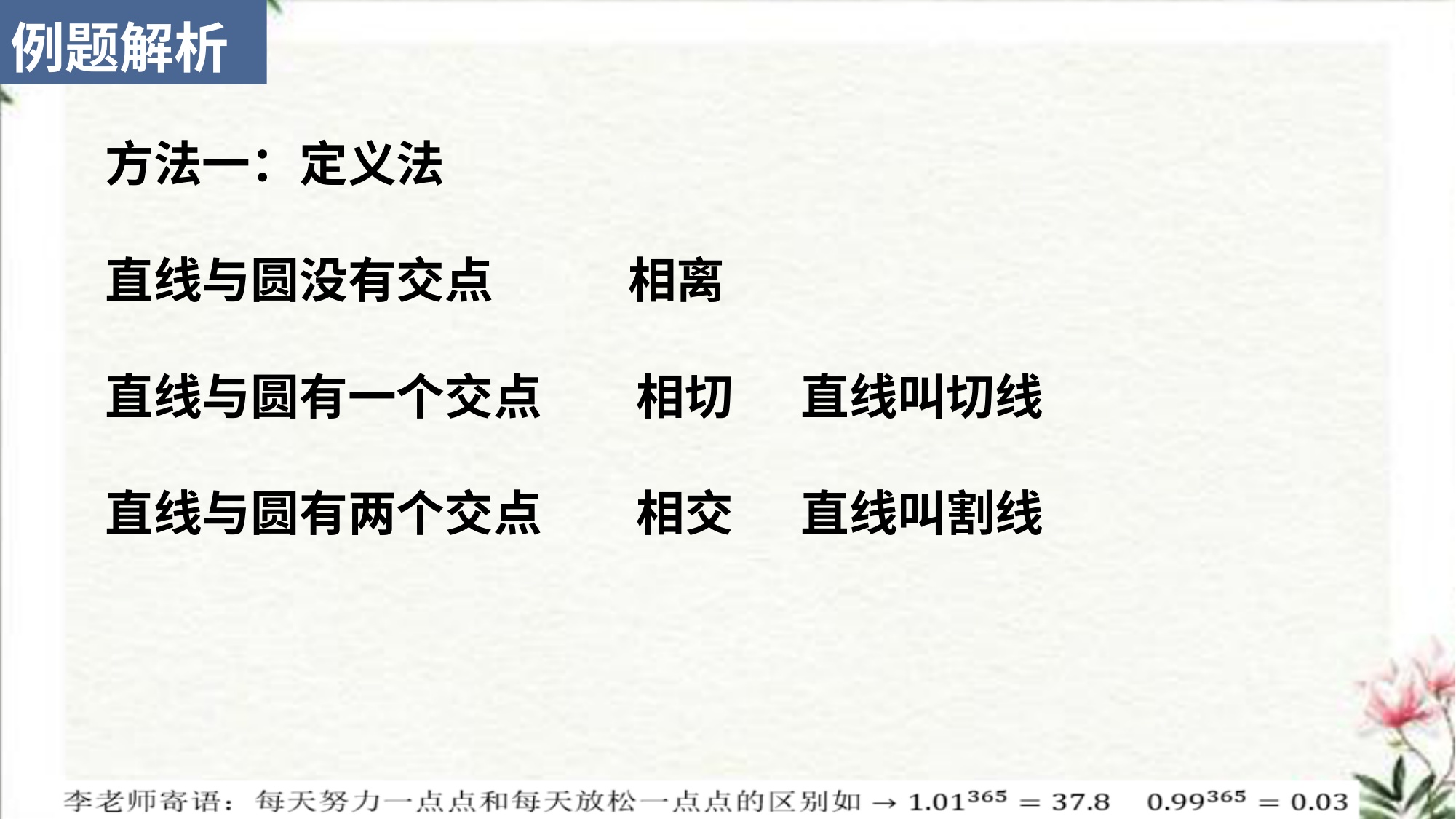

例题解析
方法一：定义法

直线与圆没有交点          相离

直线与圆有一个交点       相切     直线叫切线

直线与圆有两个交点       相交     直线叫割线